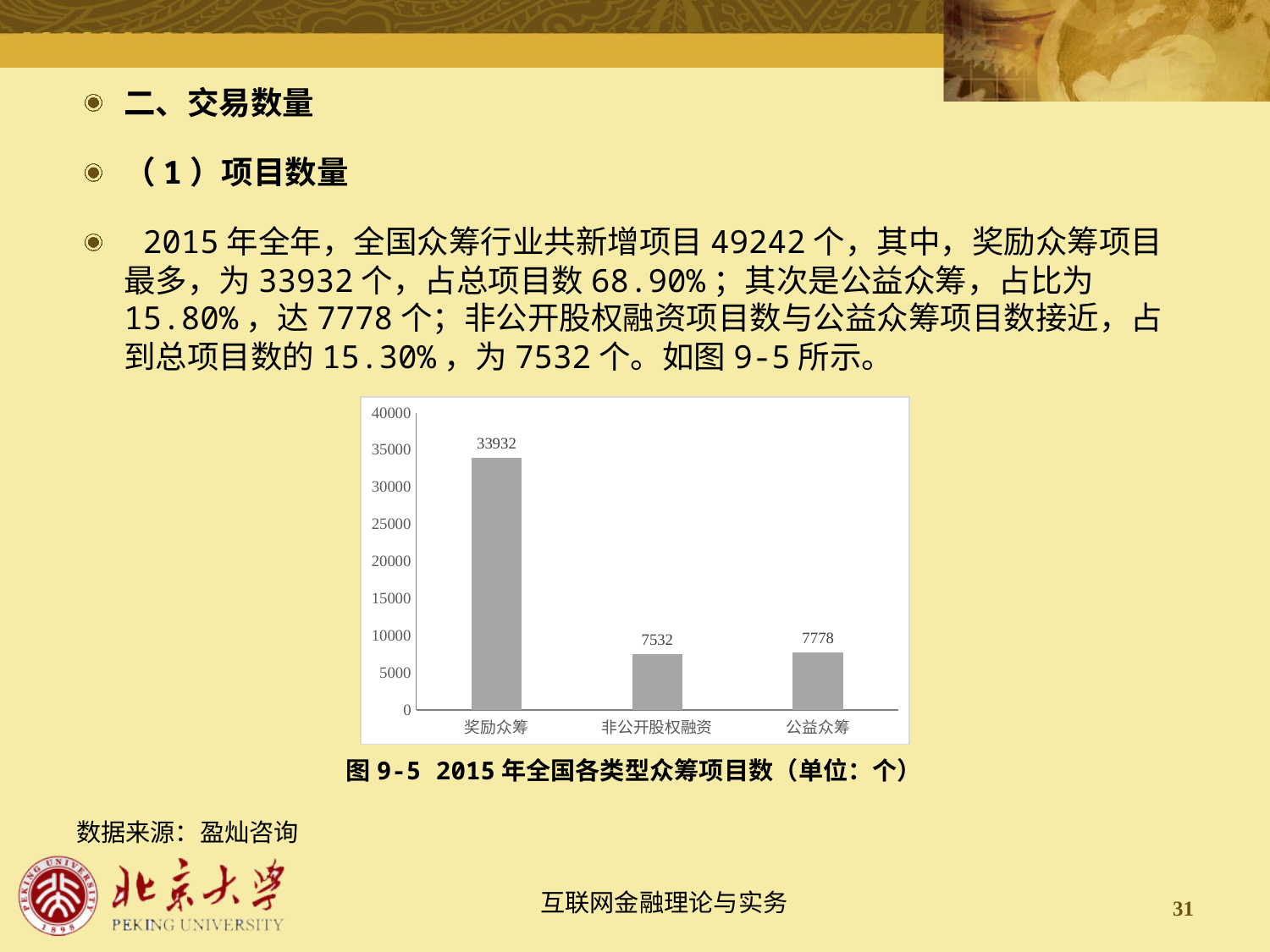

二、交易数量
（1）项目数量
 2015年全年，全国众筹行业共新增项目49242个，其中，奖励众筹项目最多，为33932个，占总项目数68.90%；其次是公益众筹，占比为15.80%，达7778个；非公开股权融资项目数与公益众筹项目数接近，占到总项目数的15.30%，为7532个。如图9-5所示。

图9-5 2015年全国各类型众筹项目数（单位：个）
数据来源：盈灿咨询

### Chart

| Category |  |
|---|---|
| 奖励众筹 | 33932.0 |
| 非公开股权融资 | 7532.0 |
| 公益众筹 | 7778.0 |
31